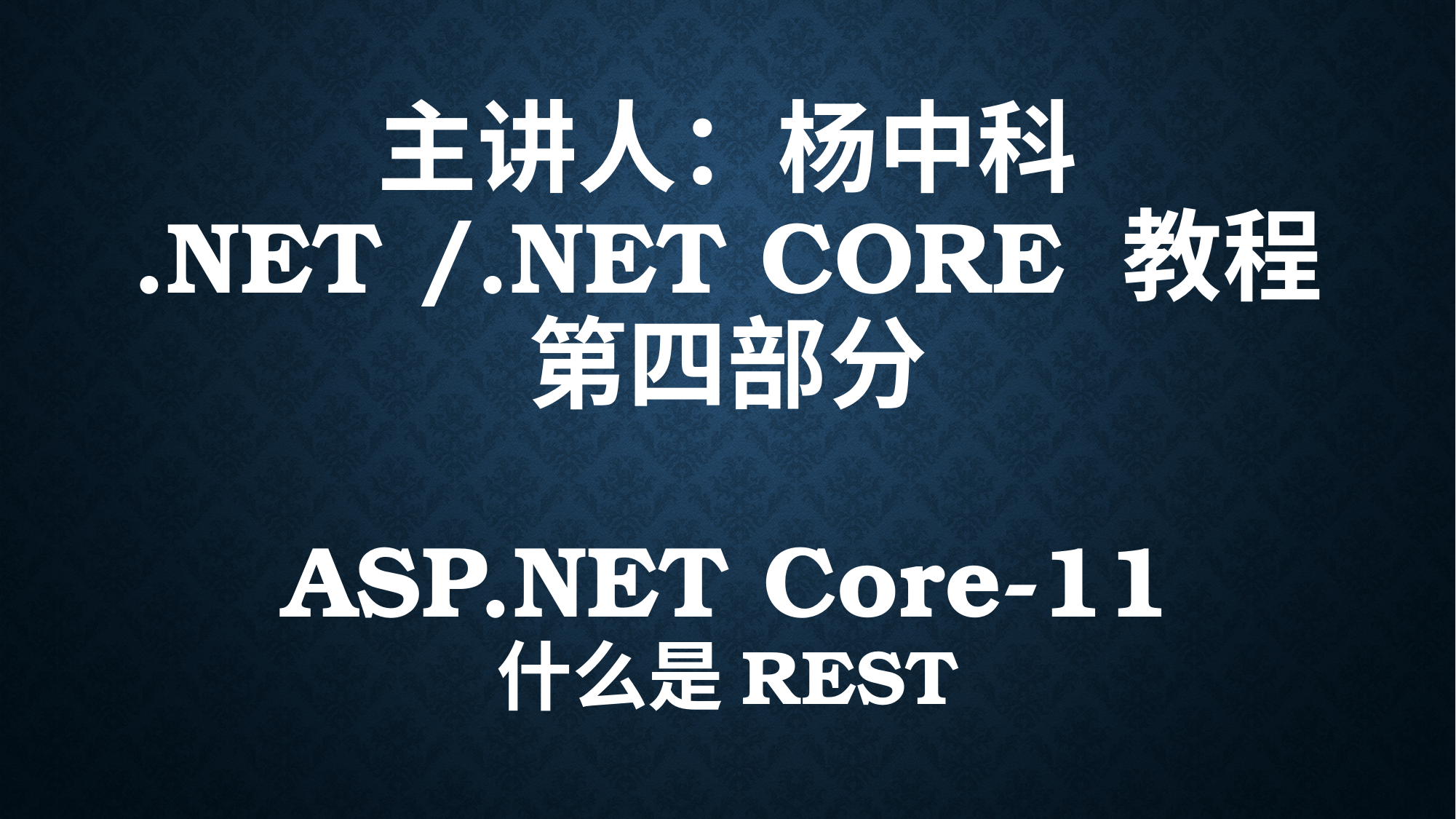

# 主讲人：杨中科 .NET /.NET Core 教程 第四部分 ASP.NET Core-11 什么是REST